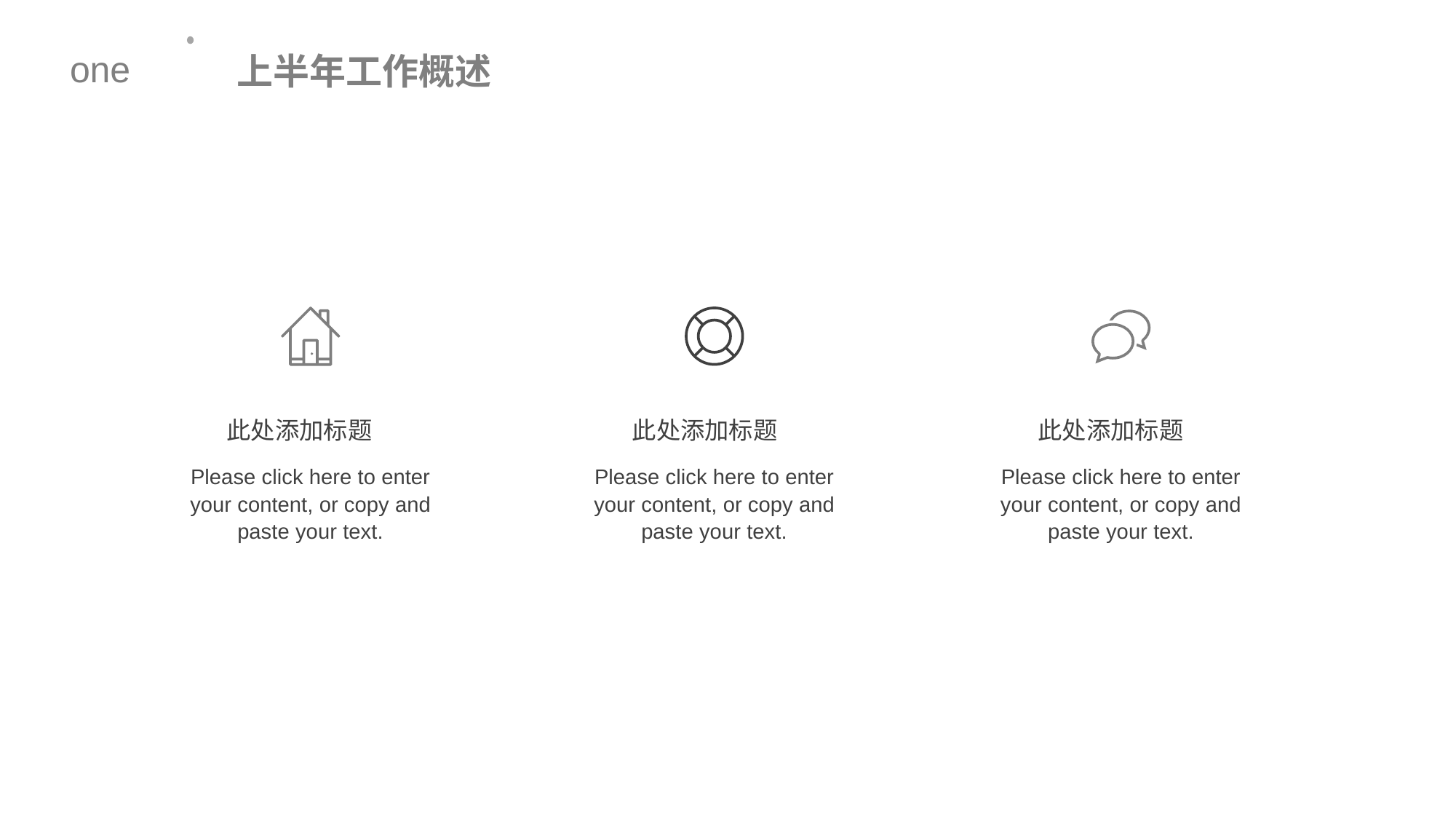

上半年工作概述

one

此处添加标题
Please click here to enter your content, or copy and paste your text.
此处添加标题
Please click here to enter your content, or copy and paste your text.
此处添加标题
Please click here to enter your content, or copy and paste your text.